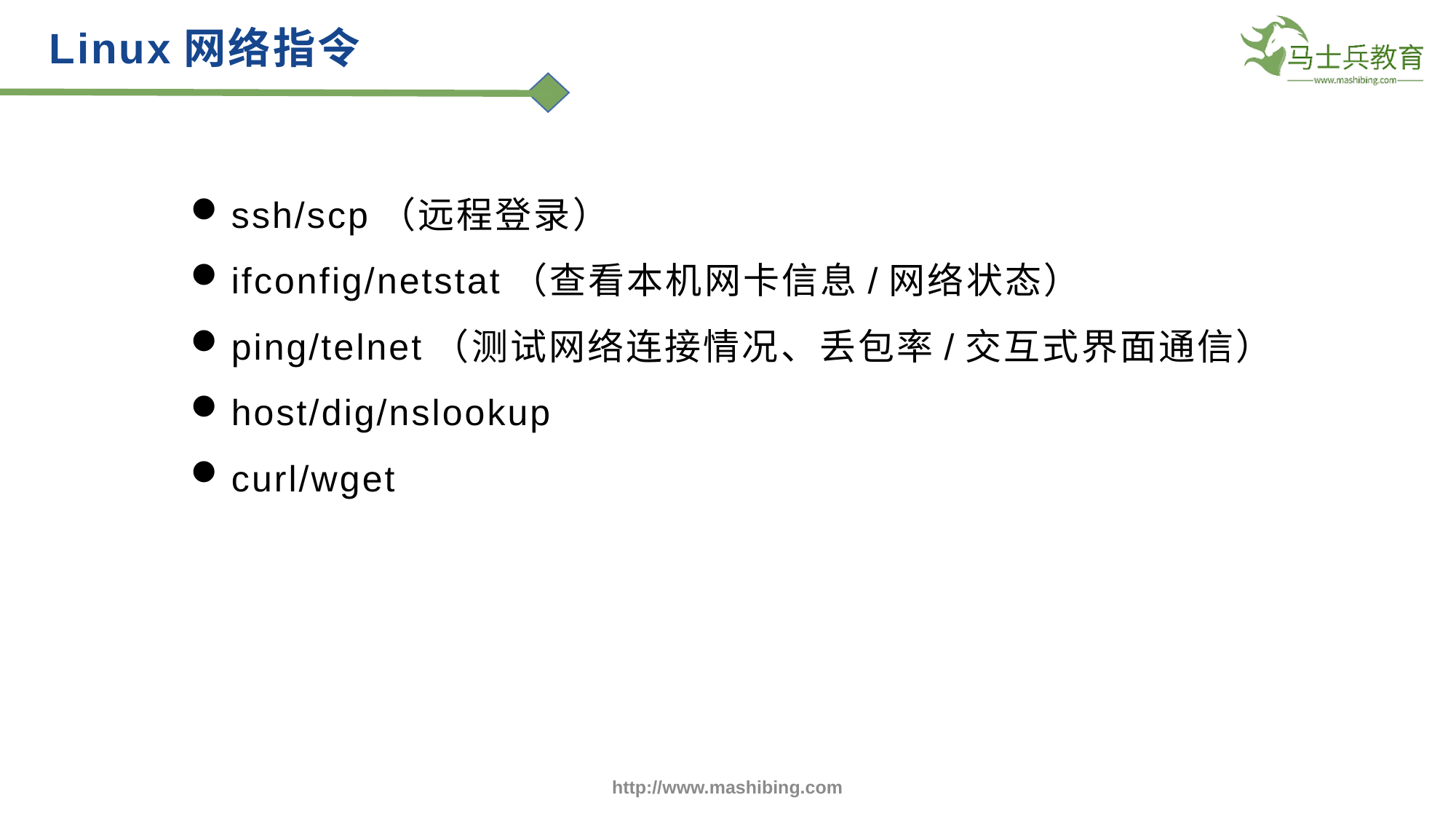

Linux网络指令
ssh/scp（远程登录）
ifconfig/netstat（查看本机网卡信息/网络状态）
ping/telnet（测试网络连接情况、丢包率/交互式界面通信）
host/dig/nslookup
curl/wget